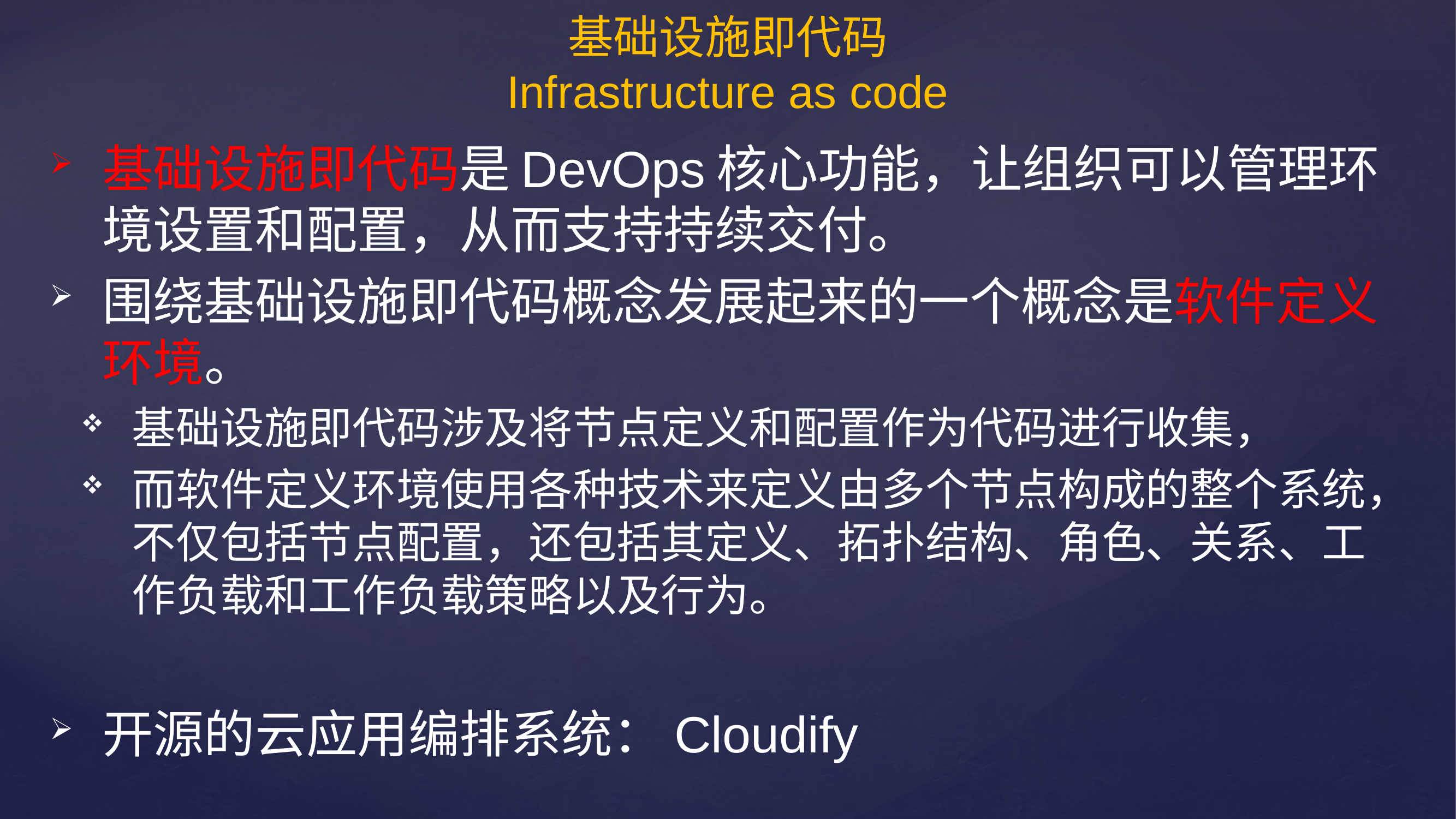

# 基础设施即代码 Infrastructure as code
基础设施即代码是DevOps核心功能，让组织可以管理环境设置和配置，从而支持持续交付。
围绕基础设施即代码概念发展起来的一个概念是软件定义环境。
基础设施即代码涉及将节点定义和配置作为代码进行收集，
而软件定义环境使用各种技术来定义由多个节点构成的整个系统，不仅包括节点配置，还包括其定义、拓扑结构、角色、关系、工作负载和工作负载策略以及行为。

开源的云应用编排系统：Cloudify